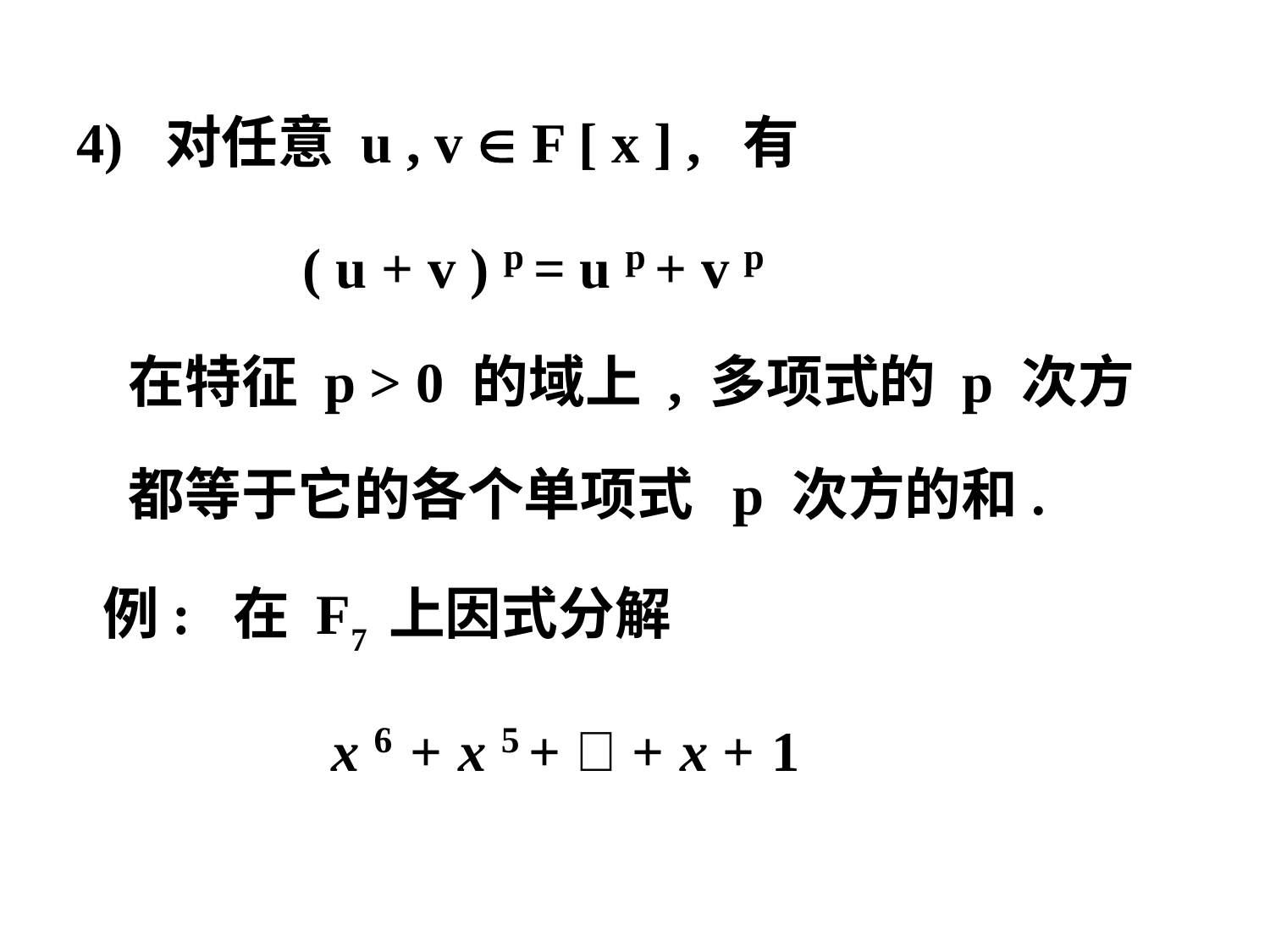

4)  对任意 u , v ∈ F [ x ] ,  有
                ( u + v ) p = u p + v p
   在特征 p > 0 的域上 , 多项式的 p 次方
   都等于它的各个单项式  p 次方的和.
 例:  在 F7 上因式分解
                  x 6  +  x 5 + … +  x +  1